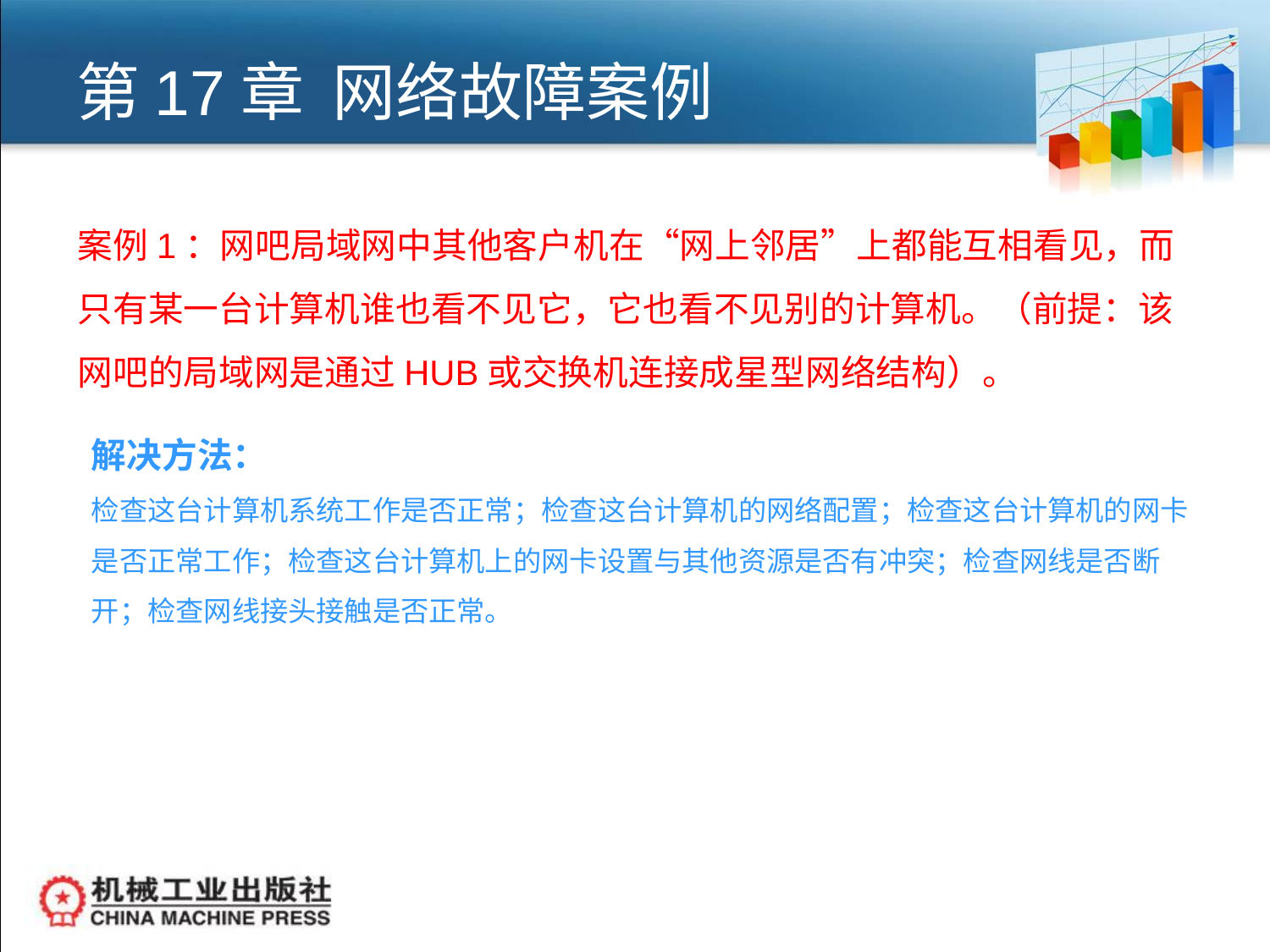

# 第17章  网络故障案例
案例1：网吧局域网中其他客户机在“网上邻居”上都能互相看见，而只有某一台计算机谁也看不见它，它也看不见别的计算机。（前提：该网吧的局域网是通过HUB或交换机连接成星型网络结构）。
解决方法：
检查这台计算机系统工作是否正常；检查这台计算机的网络配置；检查这台计算机的网卡是否正常工作；检查这台计算机上的网卡设置与其他资源是否有冲突；检查网线是否断开；检查网线接头接触是否正常。